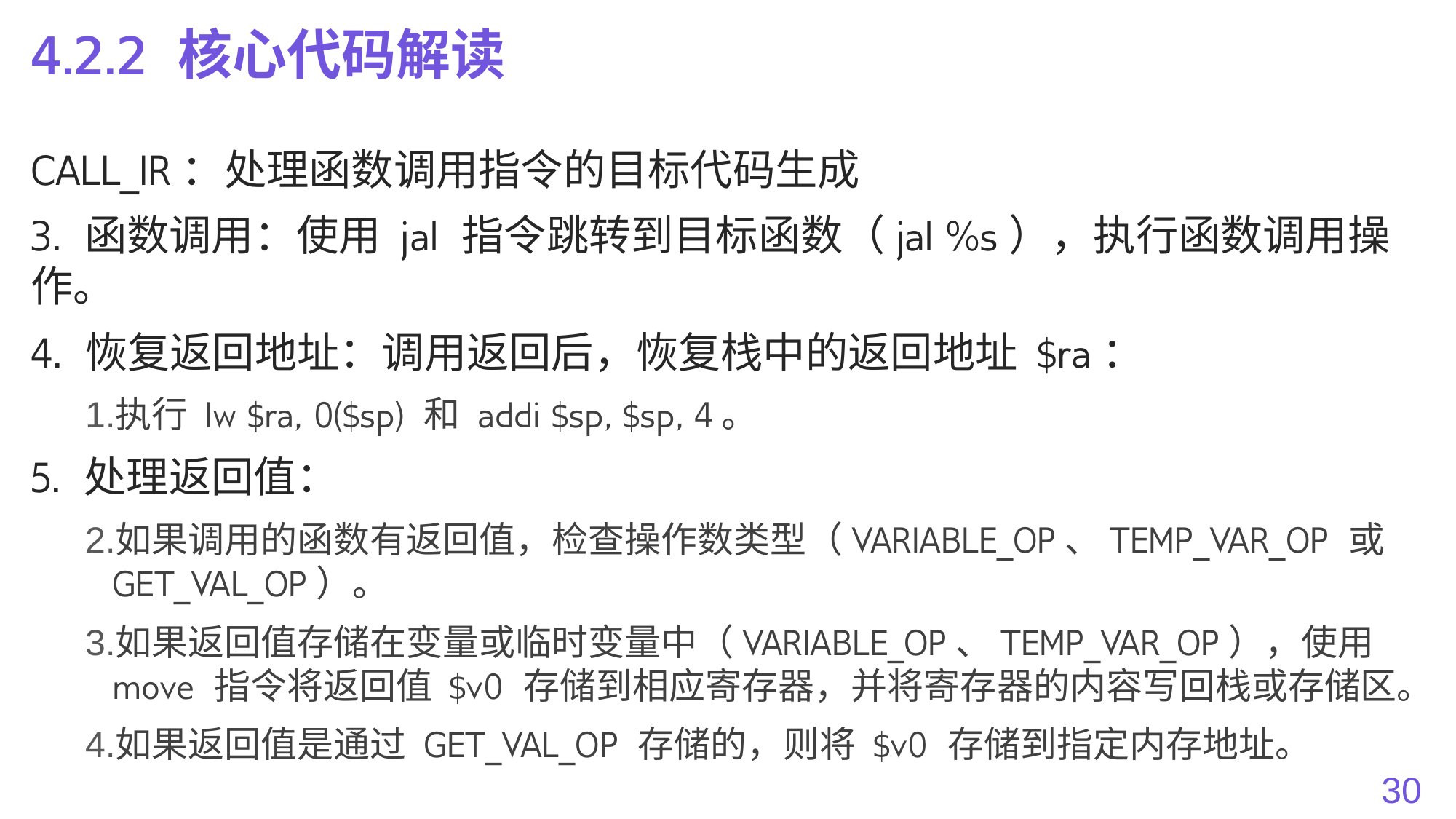

# 4.2.2 核心代码解读
CALL_IR：处理函数调用指令的目标代码生成
3. 函数调用：使用 jal 指令跳转到目标函数（jal %s），执行函数调用操作。
4. 恢复返回地址：调用返回后，恢复栈中的返回地址 $ra：
执行 lw $ra, 0($sp) 和 addi $sp, $sp, 4。
5. 处理返回值：
如果调用的函数有返回值，检查操作数类型（VARIABLE_OP、TEMP_VAR_OP 或 GET_VAL_OP）。
如果返回值存储在变量或临时变量中（VARIABLE_OP、TEMP_VAR_OP），使用 move 指令将返回值 $v0 存储到相应寄存器，并将寄存器的内容写回栈或存储区。
如果返回值是通过 GET_VAL_OP 存储的，则将 $v0 存储到指定内存地址。

30